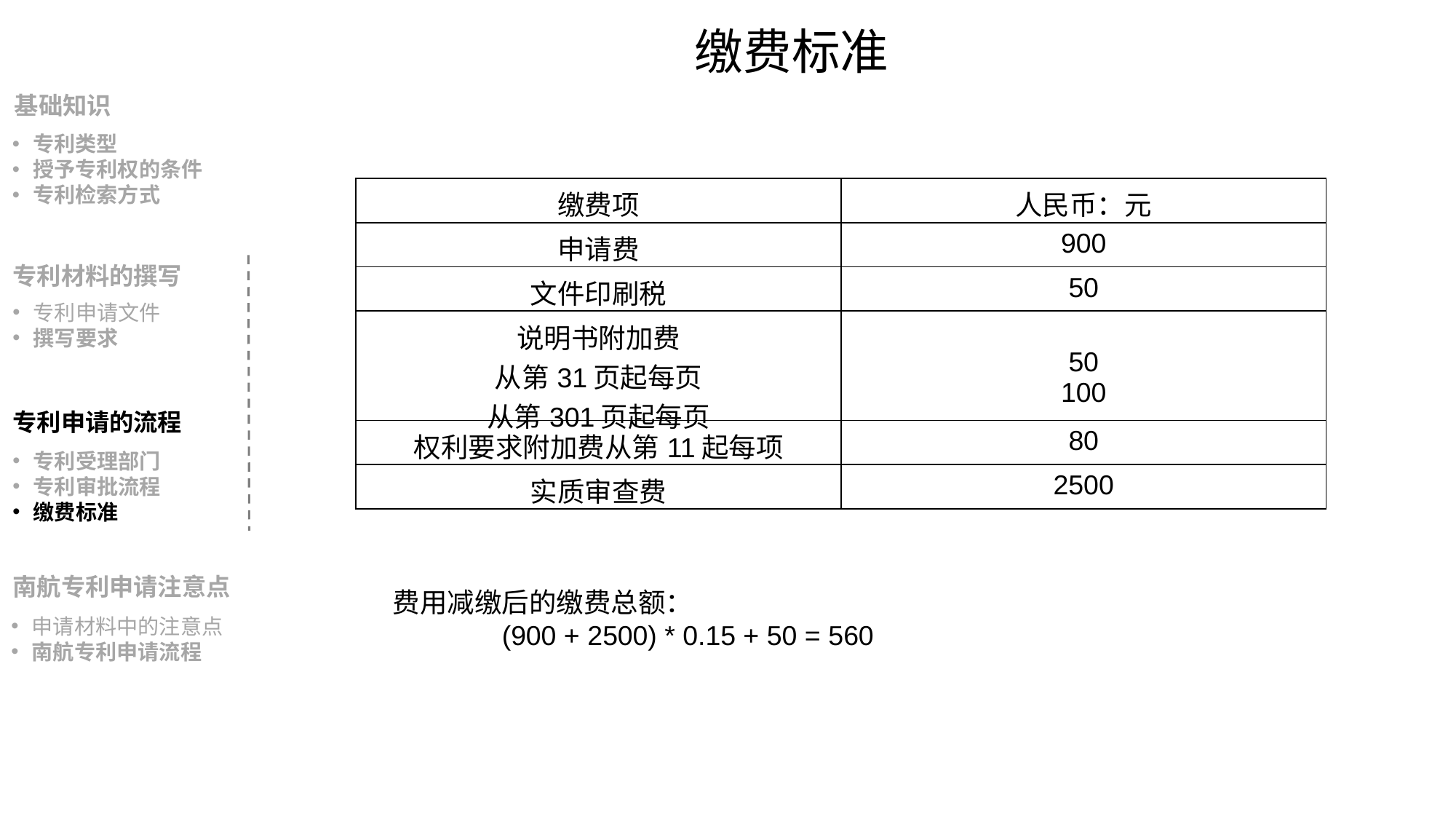

缴费标准
基础知识
专利类型
授予专利权的条件
专利检索方式

| 缴费项 | 人民币：元 |
| --- | --- |
| 申请费 | 900 |
| 文件印刷税 | 50 |
| 说明书附加费 从第31页起每页 从第301页起每页 | 50 100 |
| 权利要求附加费从第11起每项 | 80 |
| 实质审查费 | 2500 |
专利材料的撰写
专利申请文件
撰写要求
专利申请的流程
专利受理部门
专利审批流程
缴费标准
南航专利申请注意点
费用减缴后的缴费总额：
	(900 + 2500) * 0.15 + 50 = 560
申请材料中的注意点
南航专利申请流程